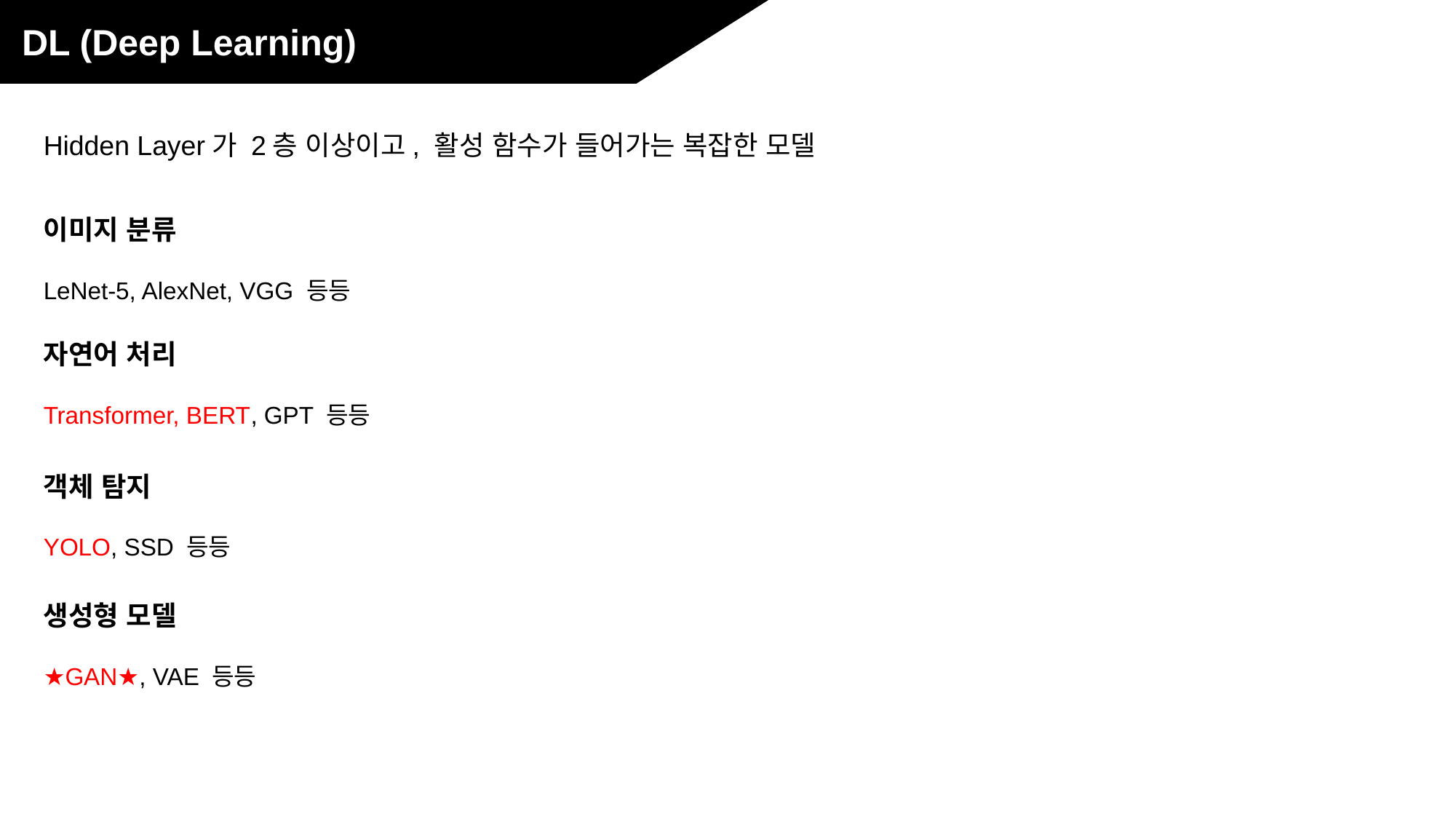

DL (Deep Learning)
Hidden Layer가 2층 이상이고, 활성 함수가 들어가는 복잡한 모델
이미지 분류
LeNet-5, AlexNet, VGG 등등
자연어 처리
Transformer, BERT, GPT 등등
객체 탐지
YOLO, SSD 등등
생성형 모델
★GAN★, VAE 등등